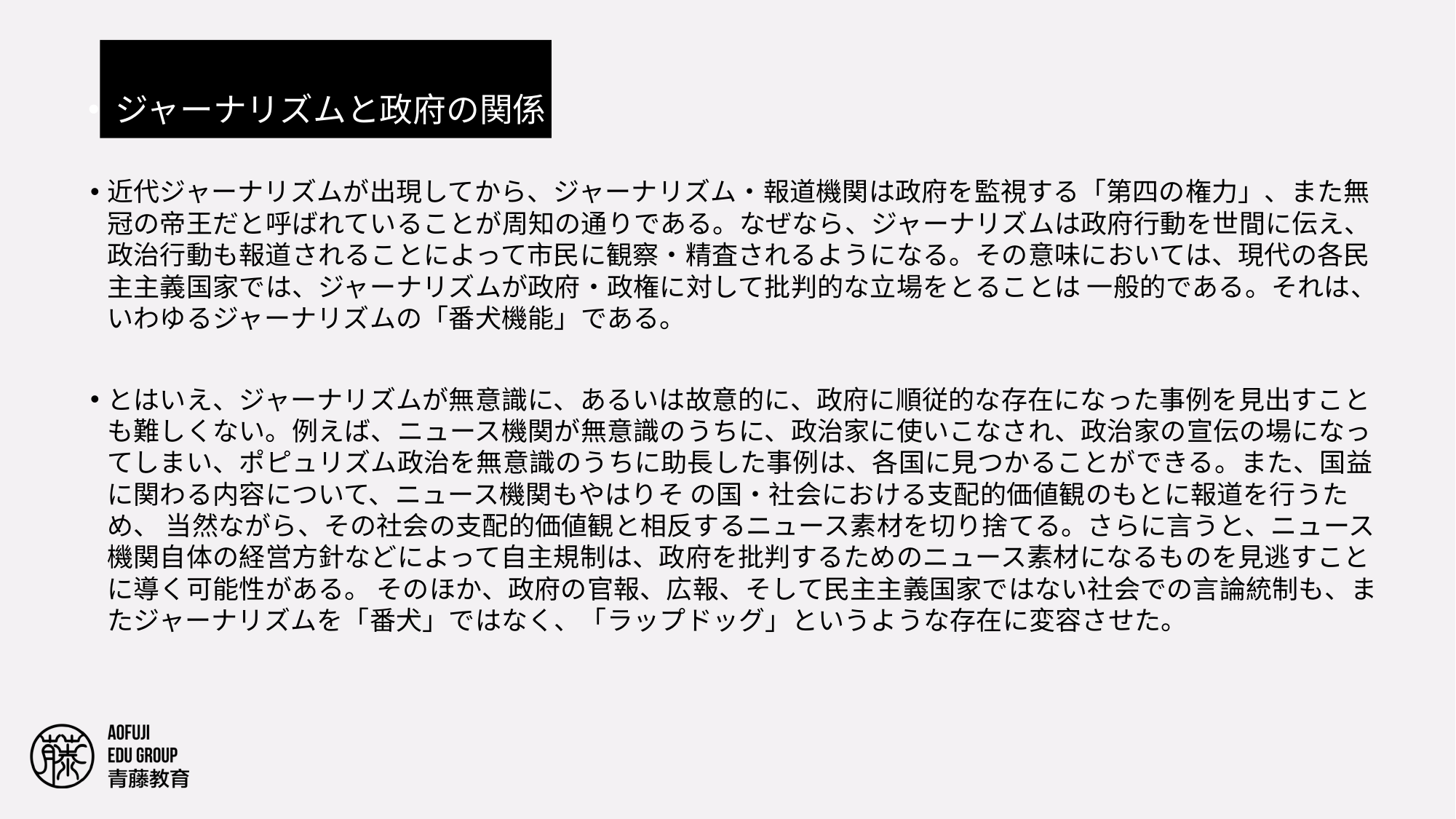

#

ジャーナリズムと政府の関係
近代ジャーナリズムが出現してから、ジャーナリズム・報道機関は政府を監視する「第四の権力」、また無冠の帝王だと呼ばれていることが周知の通りである。なぜなら、ジャーナリズムは政府行動を世間に伝え、政治行動も報道されることによって市民に観察・精査されるようになる。その意味においては、現代の各民主主義国家では、ジャーナリズムが政府・政権に対して批判的な立場をとることは 一般的である。それは、いわゆるジャーナリズムの「番犬機能」である。

とはいえ、ジャーナリズムが無意識に、あるいは故意的に、政府に順従的な存在になった事例を見出すことも難しくない。例えば、ニュース機関が無意識のうちに、政治家に使いこなされ、政治家の宣伝の場になってしまい、ポピュリズム政治を無意識のうちに助長した事例は、各国に見つかることができる。また、国益に関わる内容について、ニュース機関もやはりそ の国・社会における支配的価値観のもとに報道を行うため、 当然ながら、その社会の支配的価値観と相反するニュース素材を切り捨てる。さらに言うと、ニュース機関自体の経営方針などによって自主規制は、政府を批判するためのニュース素材になるものを見逃すことに導く可能性がある。 そのほか、政府の官報、広報、そして民主主義国家ではない社会での言論統制も、またジャーナリズムを「番犬」ではなく、「ラップドッグ」というような存在に変容させた。